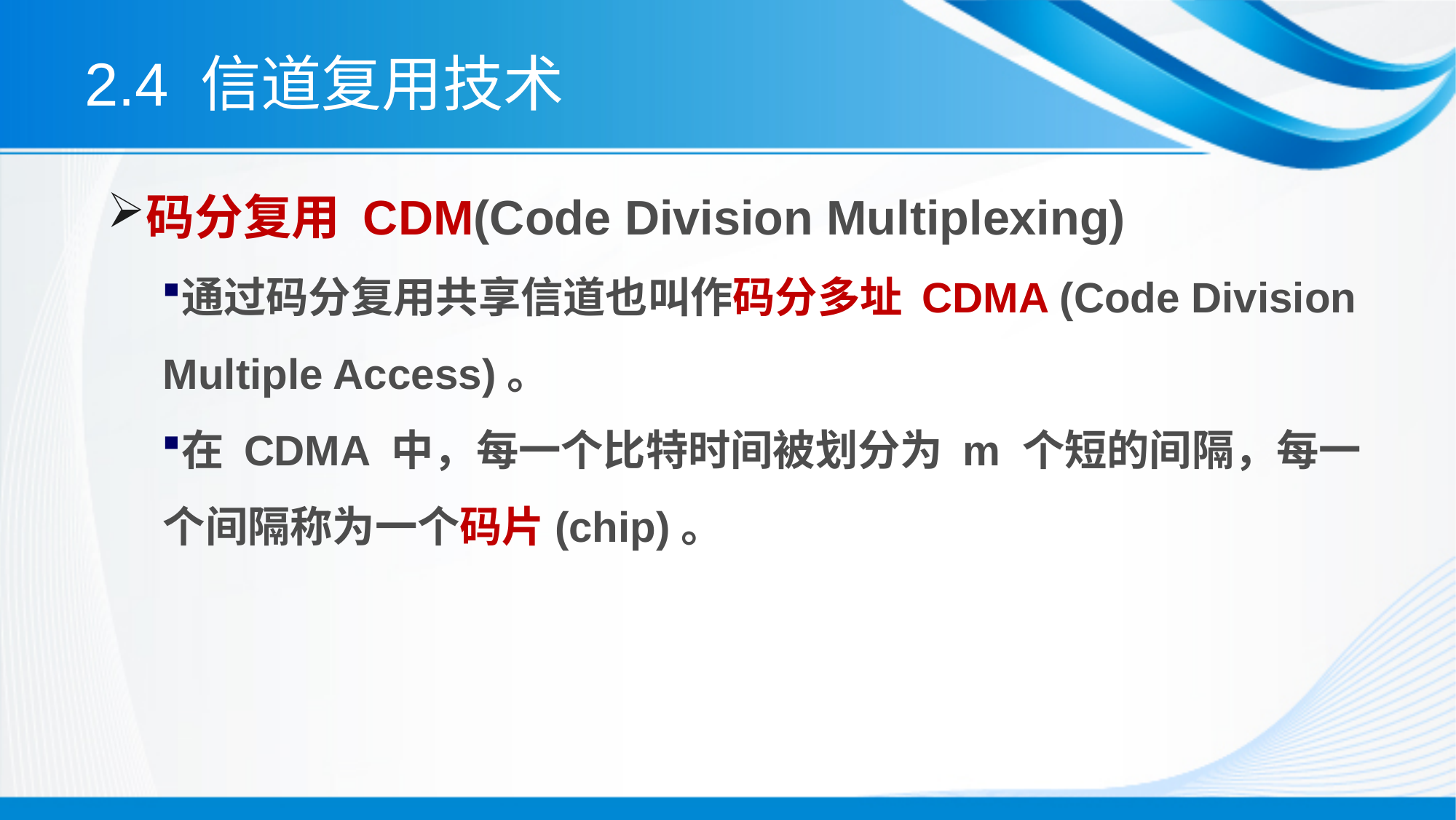

# 2.4 信道复用技术
码分复用 CDM(Code Division Multiplexing)
通过码分复用共享信道也叫作码分多址 CDMA (Code Division Multiple Access)。
在 CDMA 中，每一个比特时间被划分为 m 个短的间隔，每一个间隔称为一个码片(chip)。